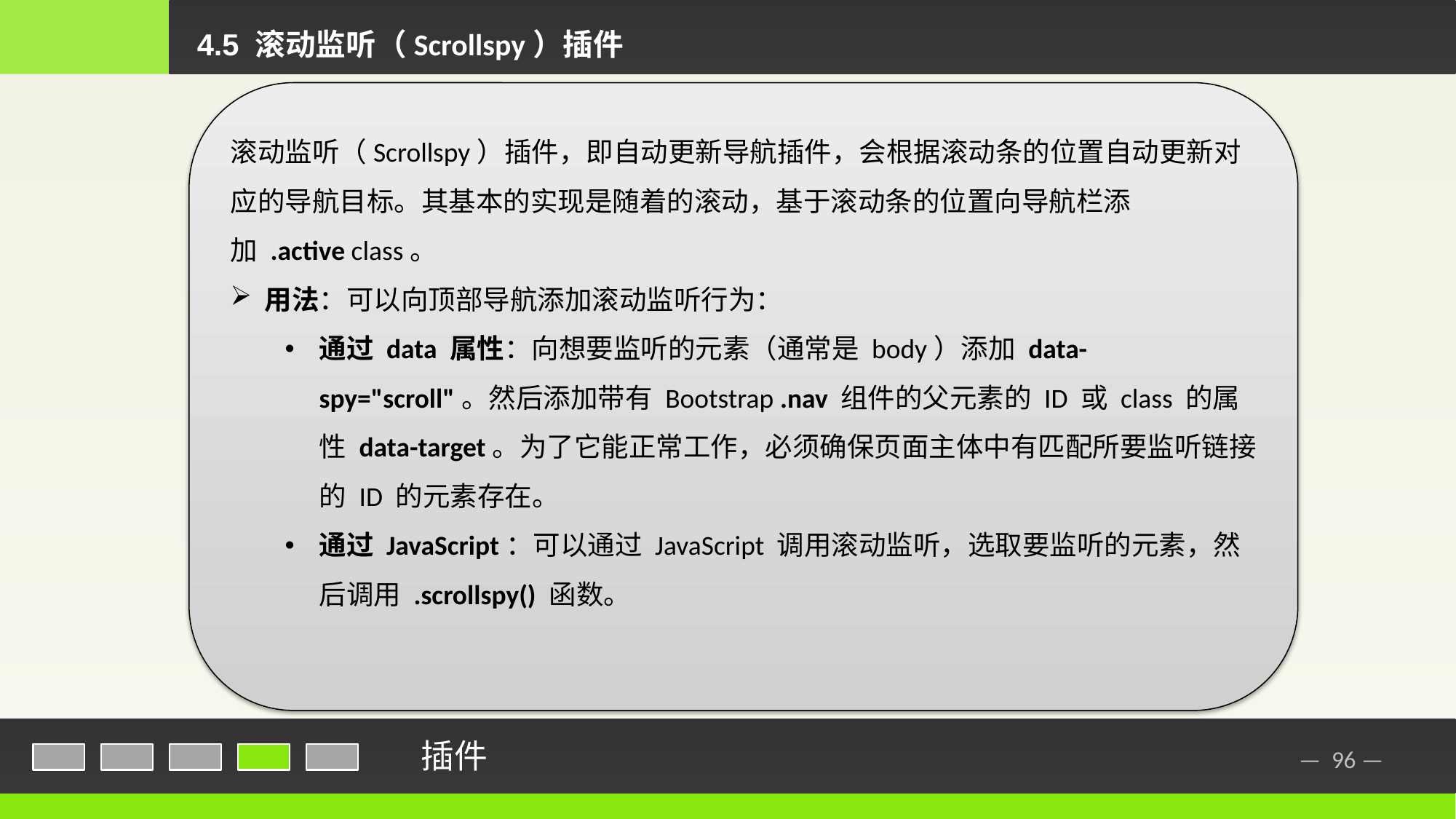

4.5 滚动监听（Scrollspy）插件
滚动监听（Scrollspy）插件，即自动更新导航插件，会根据滚动条的位置自动更新对应的导航目标。其基本的实现是随着的滚动，基于滚动条的位置向导航栏添加 .active class。
用法：可以向顶部导航添加滚动监听行为：
通过 data 属性：向想要监听的元素（通常是 body）添加 data-spy="scroll"。然后添加带有 Bootstrap .nav 组件的父元素的 ID 或 class 的属性 data-target。为了它能正常工作，必须确保页面主体中有匹配所要监听链接的 ID 的元素存在。
通过 JavaScript：可以通过 JavaScript 调用滚动监听，选取要监听的元素，然后调用 .scrollspy() 函数。